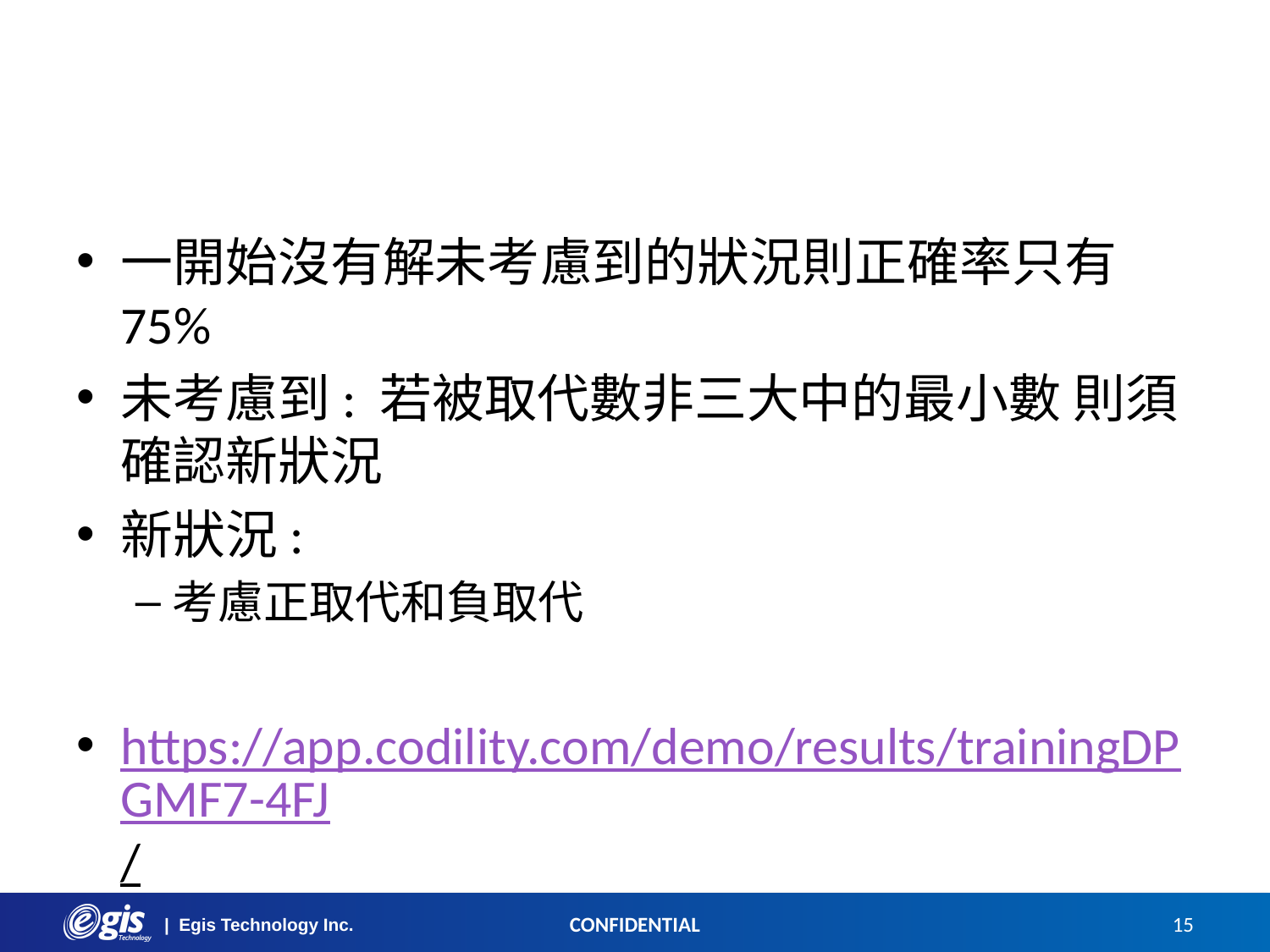

#
一開始沒有解未考慮到的狀況則正確率只有 75%
未考慮到: 若被取代數非三大中的最小數 則須確認新狀況
新狀況:
考慮正取代和負取代

https://app.codility.com/demo/results/trainingDPGMF7-4FJ/